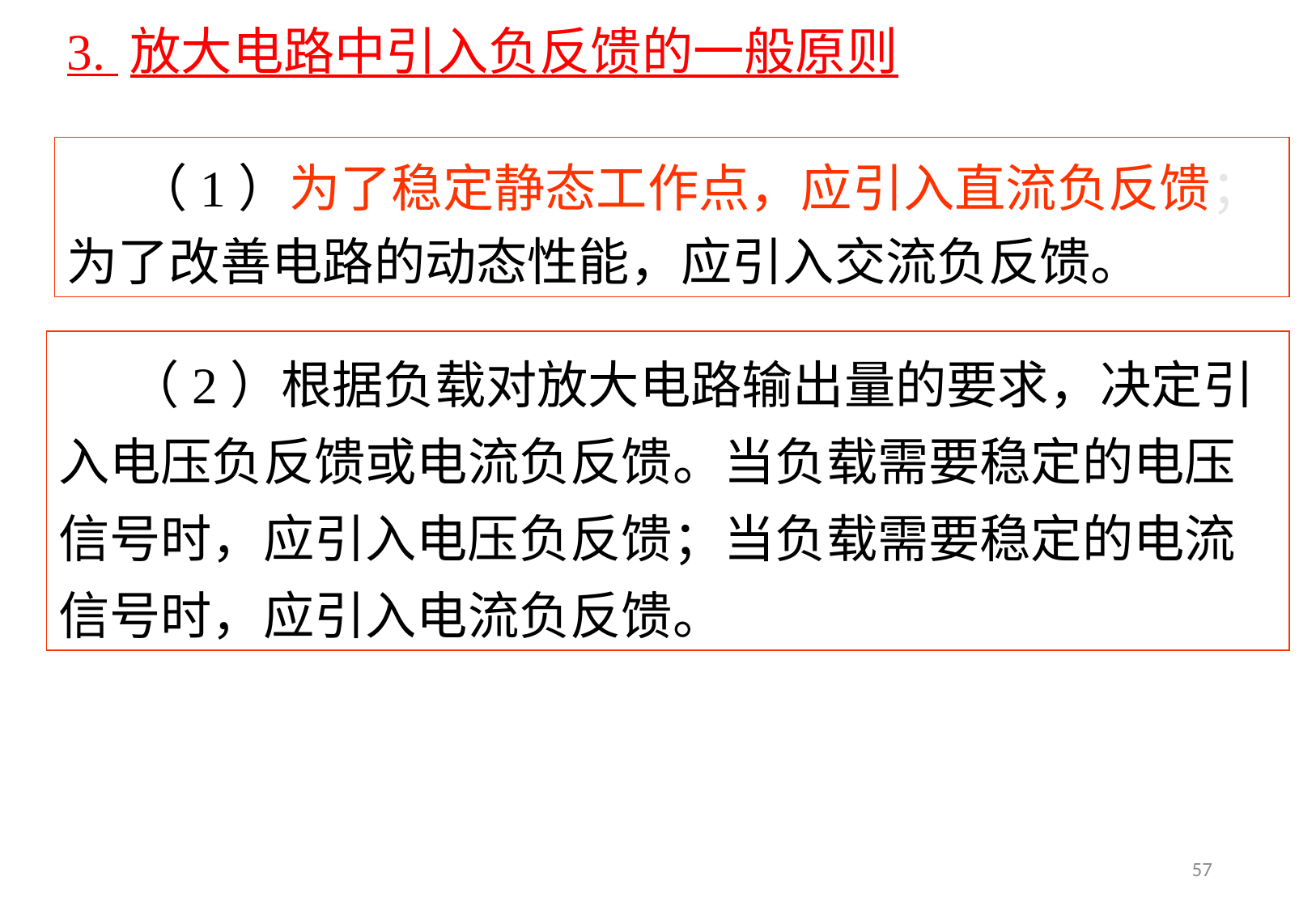

3. 放大电路中引入负反馈的一般原则
     （1）为了稳定静态工作点，应引入直流负反馈；为了改善电路的动态性能，应引入交流负反馈。
     （2）根据负载对放大电路输出量的要求，决定引入电压负反馈或电流负反馈。当负载需要稳定的电压信号时，应引入电压负反馈；当负载需要稳定的电流信号时，应引入电流负反馈。
57